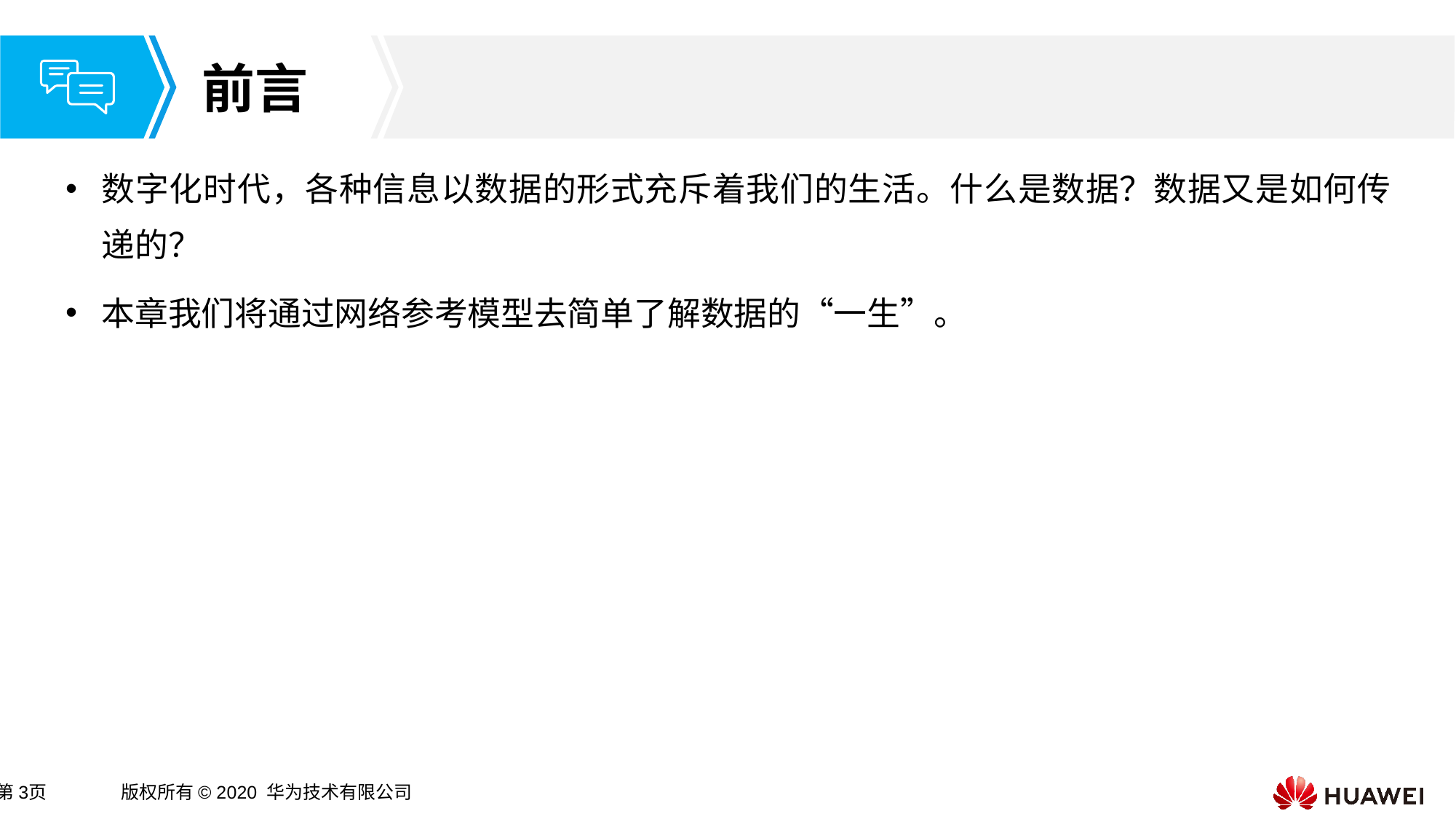

数字化时代，各种信息以数据的形式充斥着我们的生活。什么是数据？数据又是如何传递的？
本章我们将通过网络参考模型去简单了解数据的“一生”。